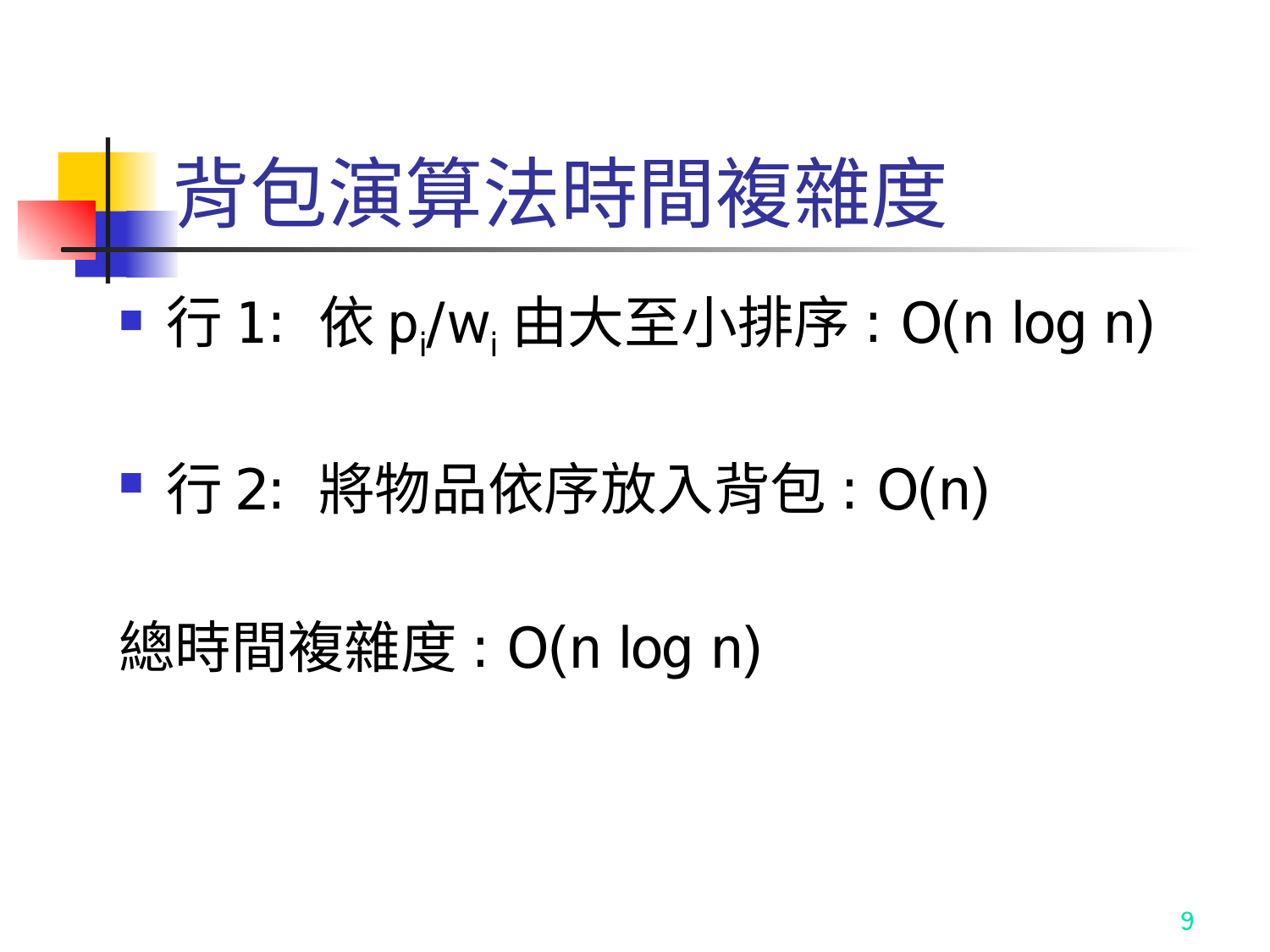

# 背包演算法時間複雜度
行1: 依pi/wi由大至小排序: O(n log n)

行2: 將物品依序放入背包: O(n)

總時間複雜度: O(n log n)

9